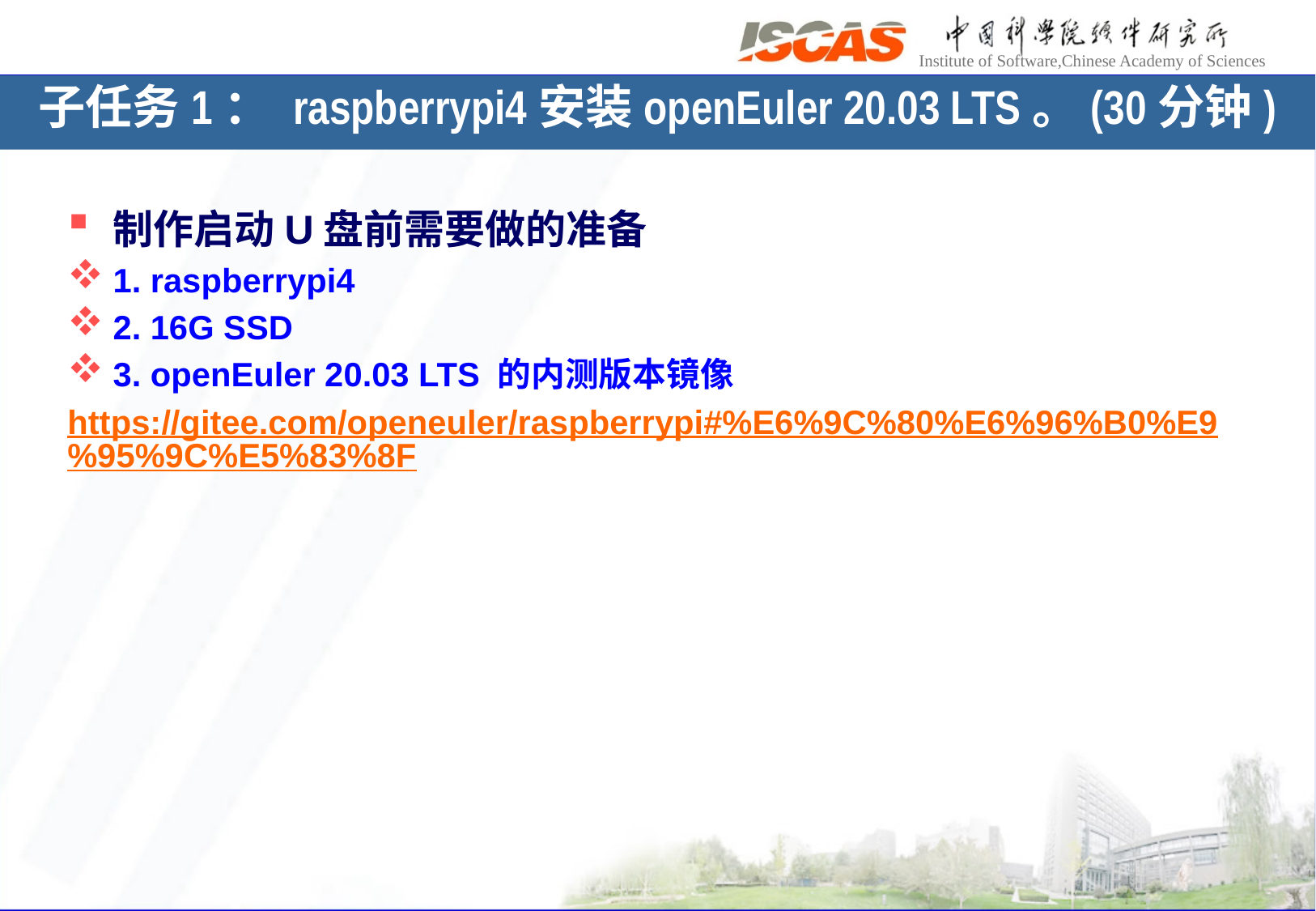

# 子任务1： raspberrypi4安装openEuler 20.03 LTS。(30分钟)
制作启动U盘前需要做的准备
1. raspberrypi4
2. 16G SSD
3. openEuler 20.03 LTS 的内测版本镜像
https://gitee.com/openeuler/raspberrypi#%E6%9C%80%E6%96%B0%E9%95%9C%E5%83%8F